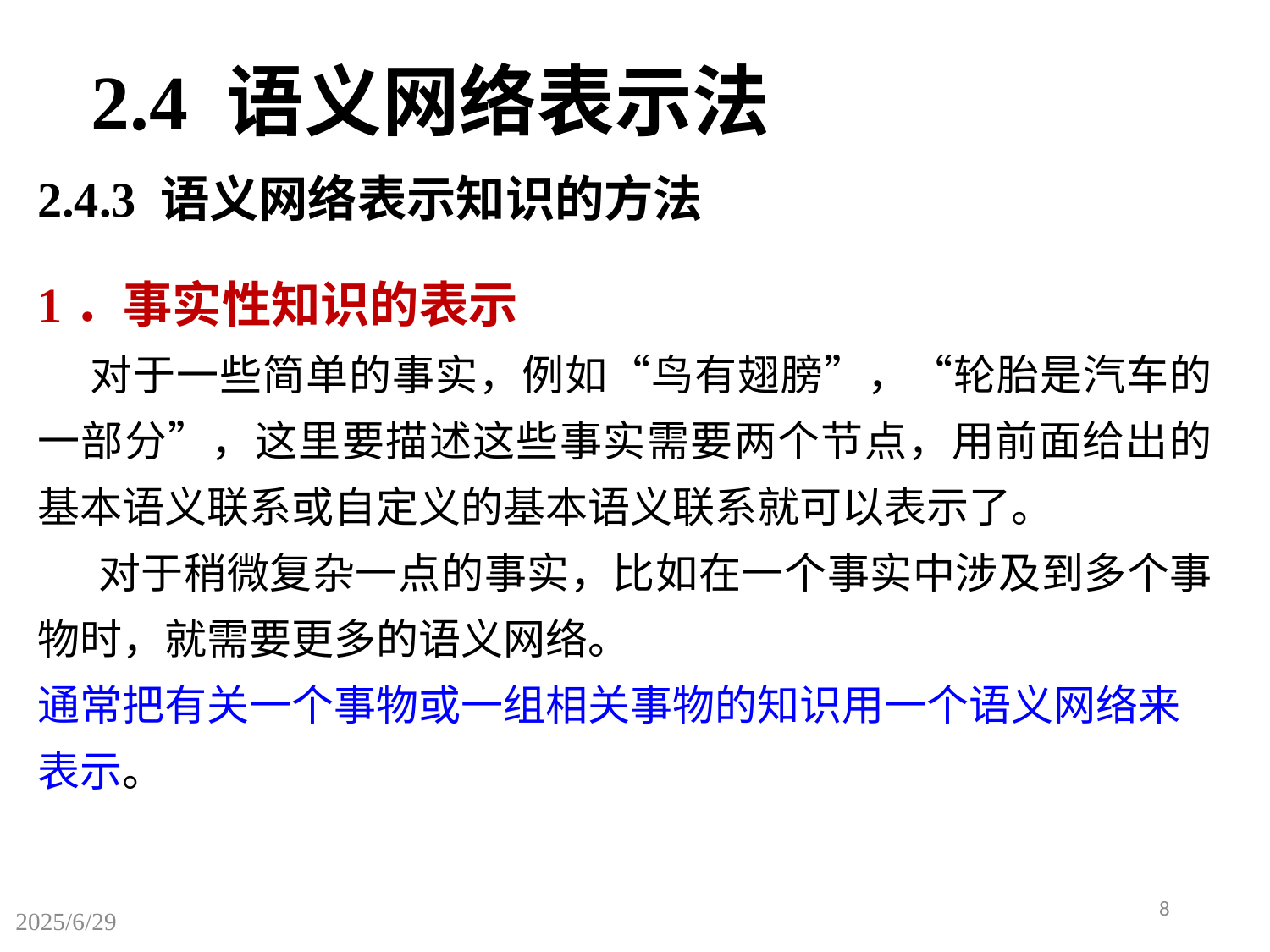

2.4 语义网络表示法
2.4.3 语义网络表示知识的方法
1．事实性知识的表示
    对于一些简单的事实，例如“鸟有翅膀”，“轮胎是汽车的一部分”，这里要描述这些事实需要两个节点，用前面给出的基本语义联系或自定义的基本语义联系就可以表示了。
     对于稍微复杂一点的事实，比如在一个事实中涉及到多个事物时，就需要更多的语义网络。
通常把有关一个事物或一组相关事物的知识用一个语义网络来表示。
8
2025/6/29